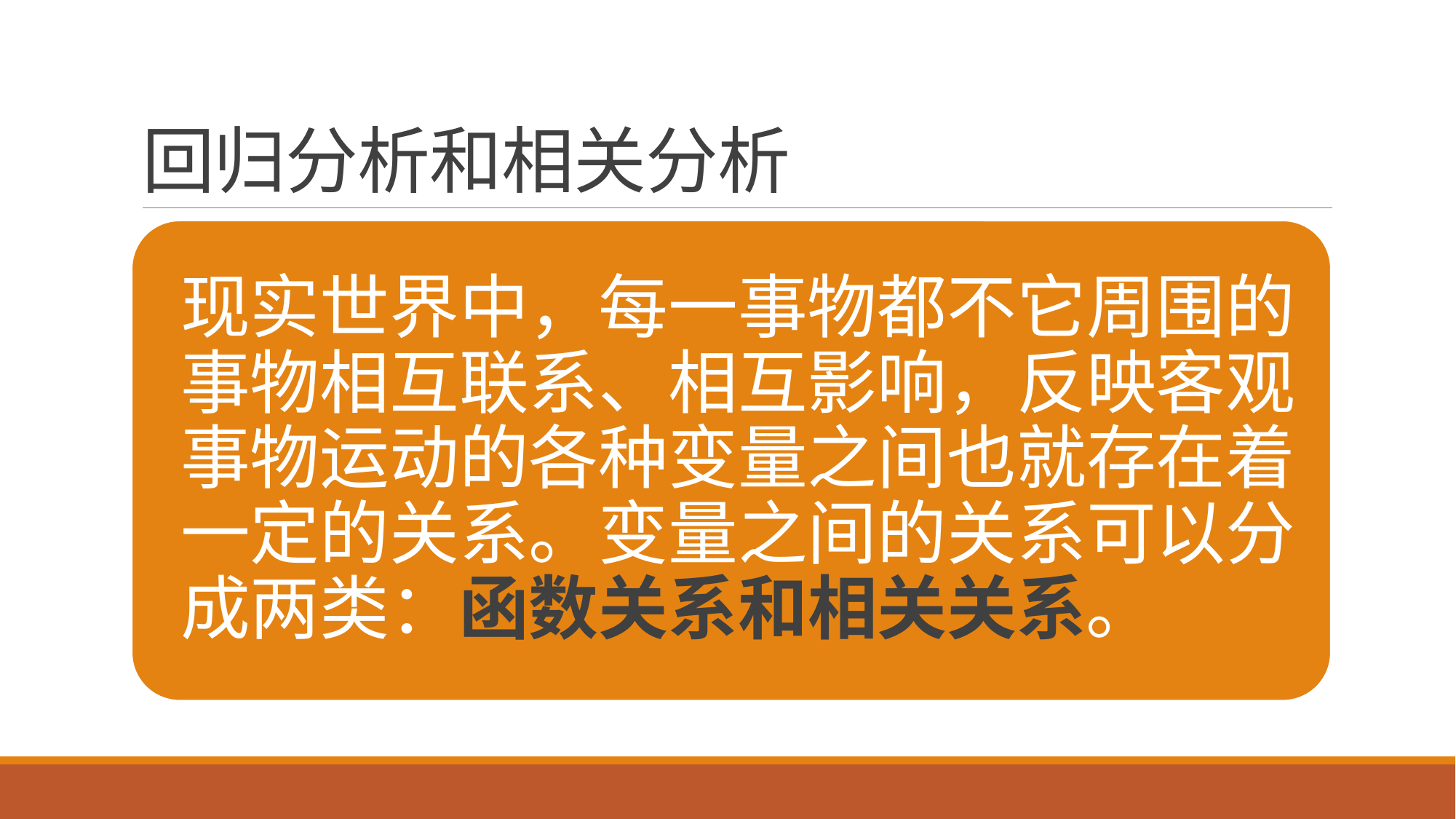

# 回归分析和相关分析
现实世界中，每一事物都不它周围的事物相互联系、相互影响，反映客观事物运动的各种变量之间也就存在着一定的关系。变量之间的关系可以分成两类：函数关系和相关关系。